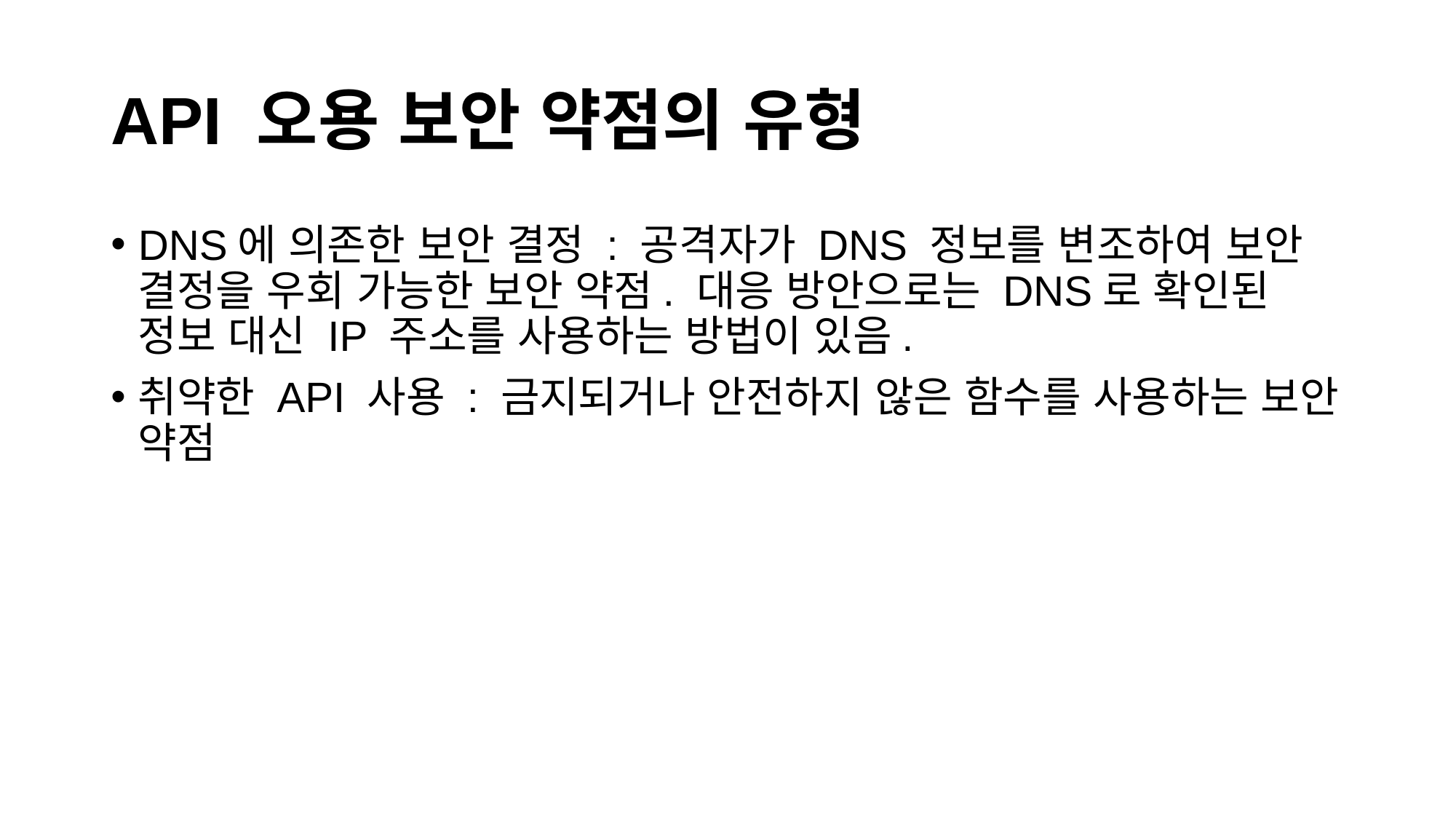

# API 오용 보안 약점의 유형
DNS에 의존한 보안 결정 : 공격자가 DNS 정보를 변조하여 보안 결정을 우회 가능한 보안 약점. 대응 방안으로는 DNS로 확인된 정보 대신 IP 주소를 사용하는 방법이 있음.
취약한 API 사용 : 금지되거나 안전하지 않은 함수를 사용하는 보안 약점